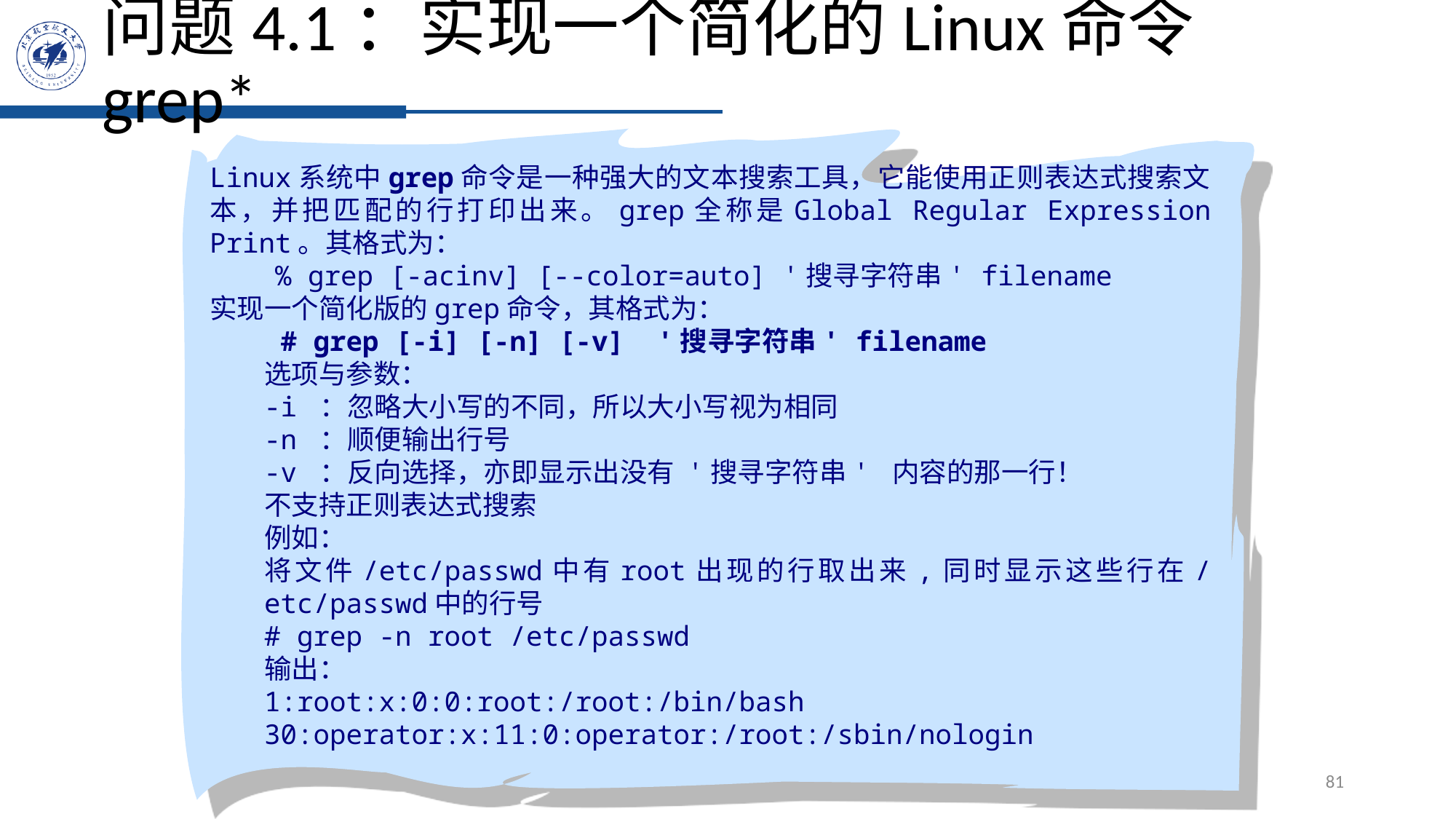

# 问题4.1：实现一个简化的Linux命令grep*

Linux系统中grep命令是一种强大的文本搜索工具，它能使用正则表达式搜索文本，并把匹配的行打印出来。grep全称是Global Regular Expression Print。其格式为：
    % grep [-acinv] [--color=auto] '搜寻字符串' filename
实现一个简化版的grep命令，其格式为：
 # grep [-i] [-n] [-v]  '搜寻字符串' filename
选项与参数：
-i ：忽略大小写的不同，所以大小写视为相同
-n ：顺便输出行号
-v ：反向选择，亦即显示出没有 '搜寻字符串' 内容的那一行！
不支持正则表达式搜索
例如：
将文件/etc/passwd中有root出现的行取出来,同时显示这些行在/etc/passwd中的行号
# grep -n root /etc/passwd
输出：
1:root:x:0:0:root:/root:/bin/bash
30:operator:x:11:0:operator:/root:/sbin/nologin

81